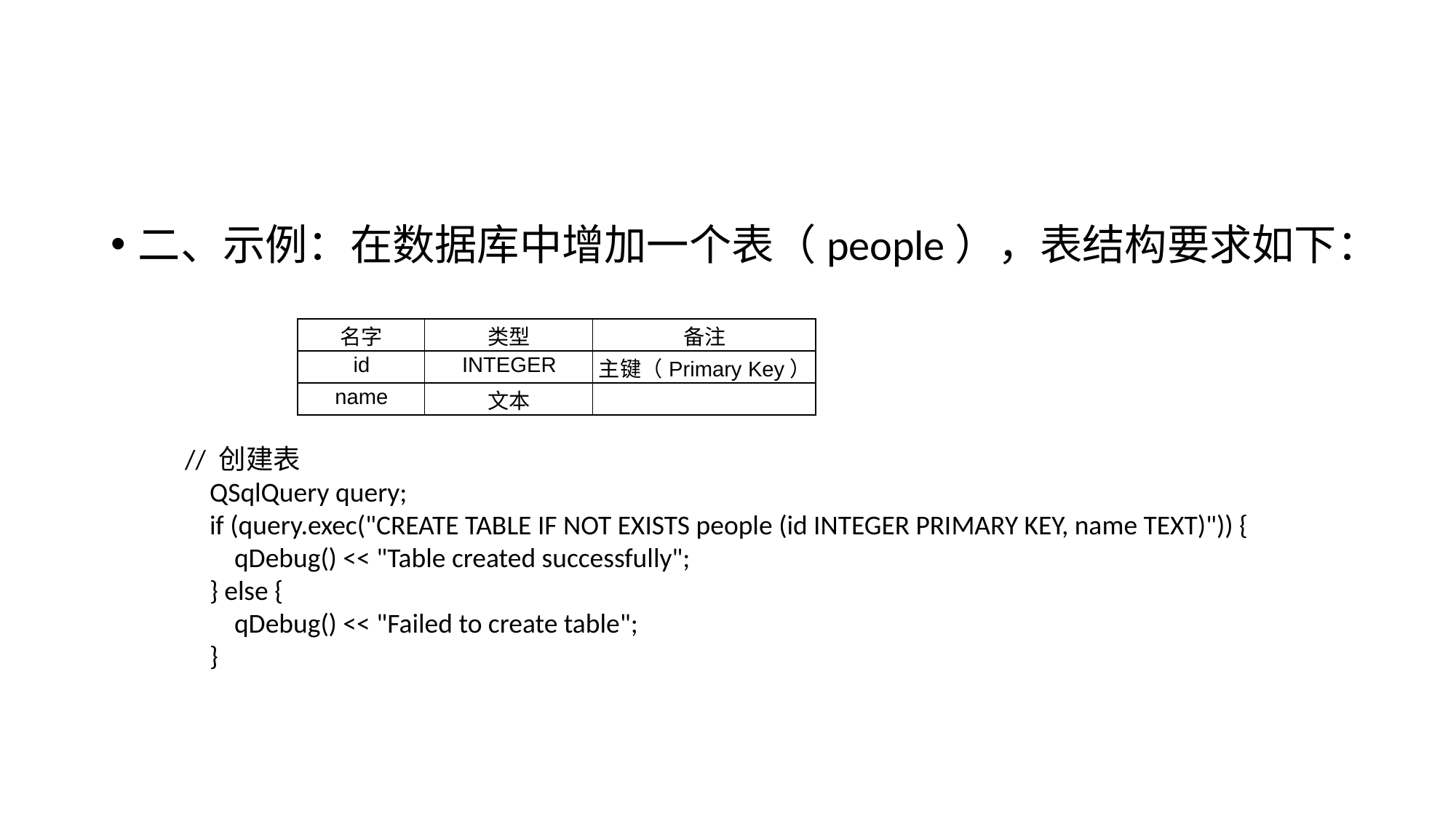

#
二、示例：在数据库中增加一个表（people），表结构要求如下：

| 名字 | 类型 | 备注 |
| --- | --- | --- |
| id | INTEGER | 主键（Primary Key） |
| name | 文本 |  |
// 创建表
    QSqlQuery query;
    if (query.exec("CREATE TABLE IF NOT EXISTS people (id INTEGER PRIMARY KEY, name TEXT)")) {
        qDebug() << "Table created successfully";
    } else {
        qDebug() << "Failed to create table";
    }